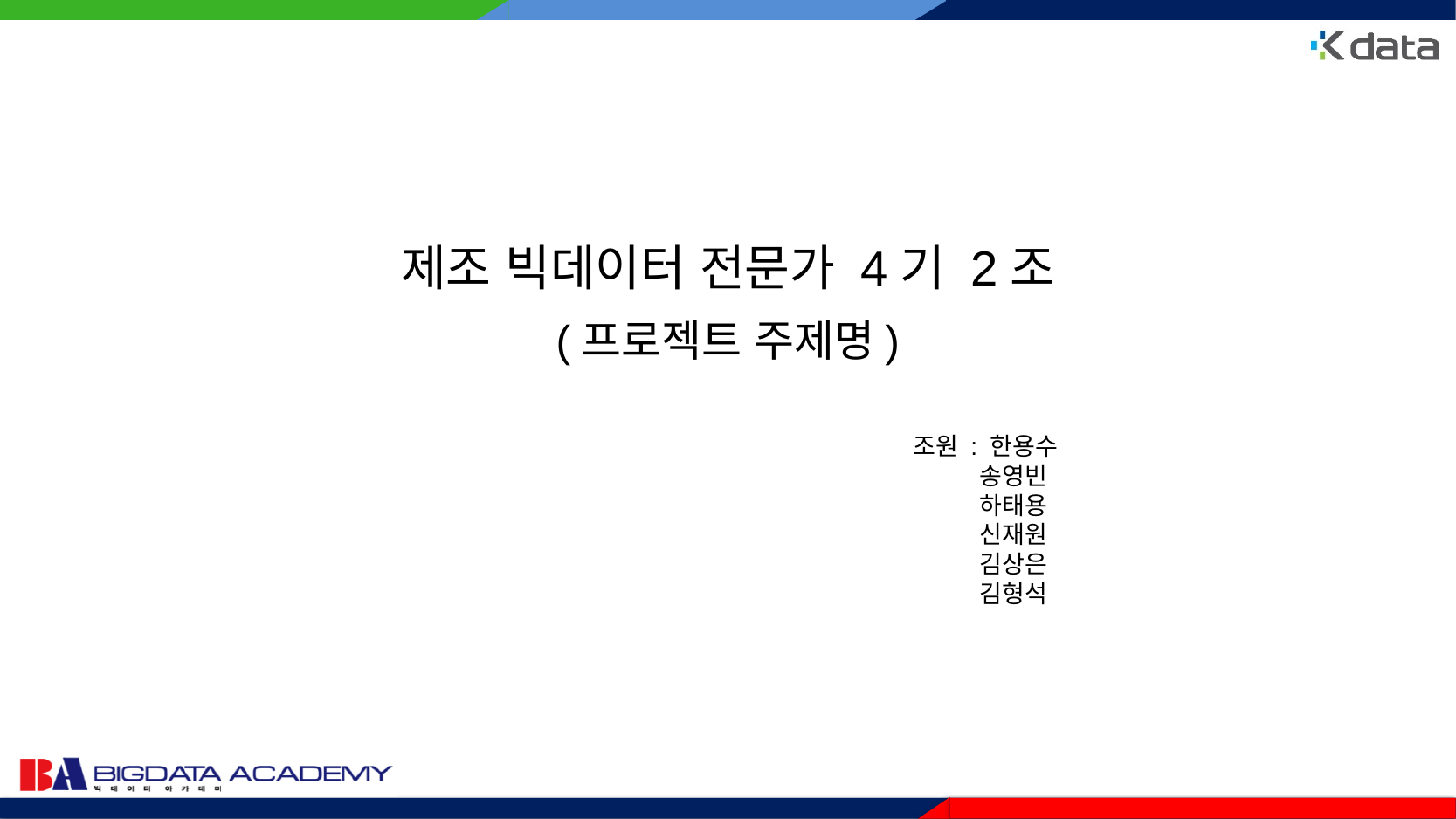

제조 빅데이터 전문가 4기 2조
(프로젝트 주제명)
조원 : 한용수
         송영빈
         하태용
         신재원
         김상은
         김형석